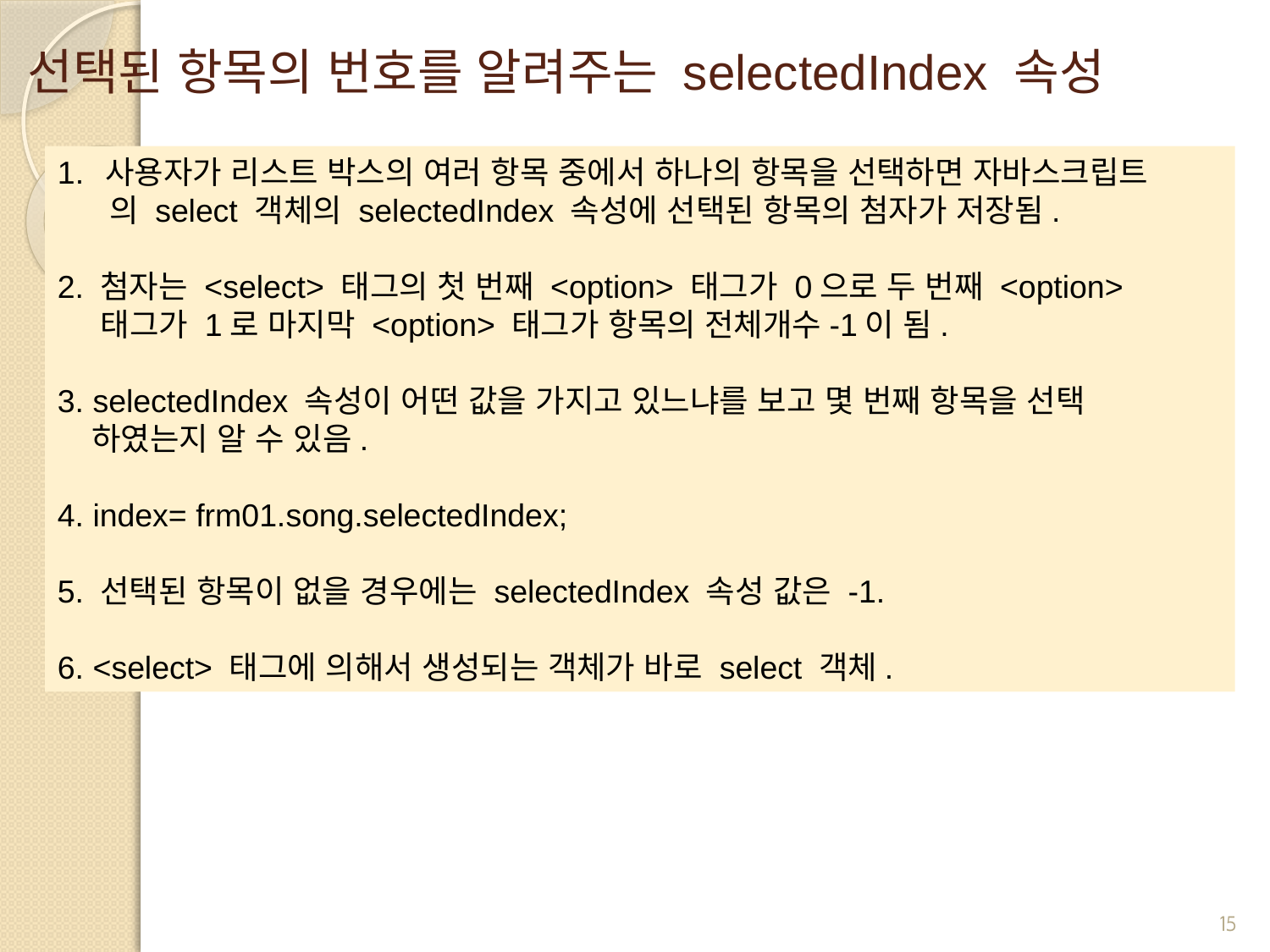

# 선택된 항목의 번호를 알려주는 selectedIndex 속성
사용자가 리스트 박스의 여러 항목 중에서 하나의 항목을 선택하면 자바스크립트
     의 select 객체의 selectedIndex 속성에 선택된 항목의 첨자가 저장됨.

2. 첨자는 <select> 태그의 첫 번째 <option> 태그가 0으로 두 번째 <option>
    태그가 1로 마지막 <option> 태그가 항목의 전체개수-1이 됨.

3. selectedIndex 속성이 어떤 값을 가지고 있느냐를 보고 몇 번째 항목을 선택
   하였는지 알 수 있음.

4. index= frm01.song.selectedIndex;

5. 선택된 항목이 없을 경우에는 selectedIndex 속성 값은 -1.

6. <select> 태그에 의해서 생성되는 객체가 바로 select 객체.
15